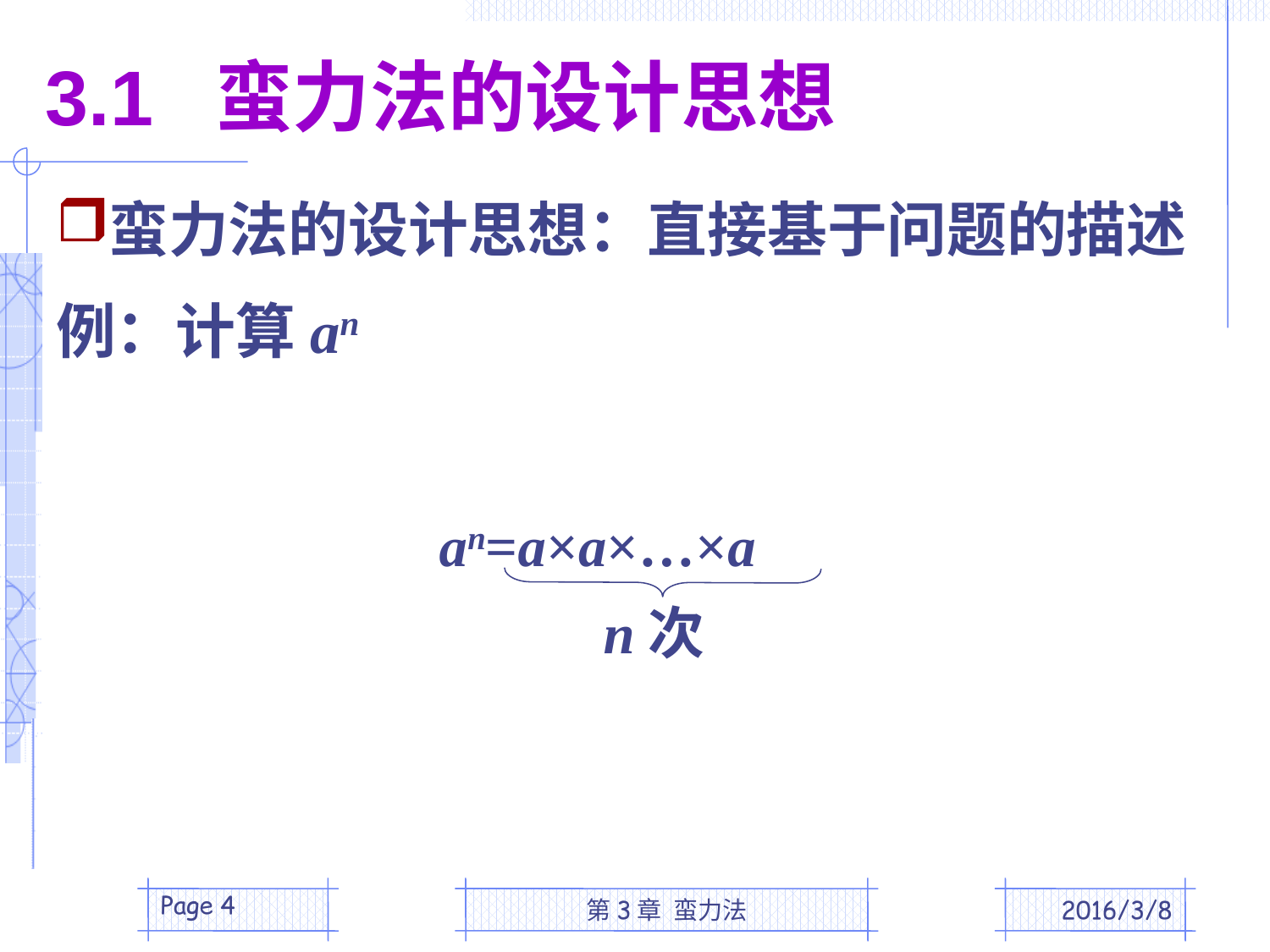

3.1  蛮力法的设计思想
蛮力法的设计思想：直接基于问题的描述
例：计算an

an=a×a×…×a
n次
Page 4
第3章  蛮力法
2016/3/8